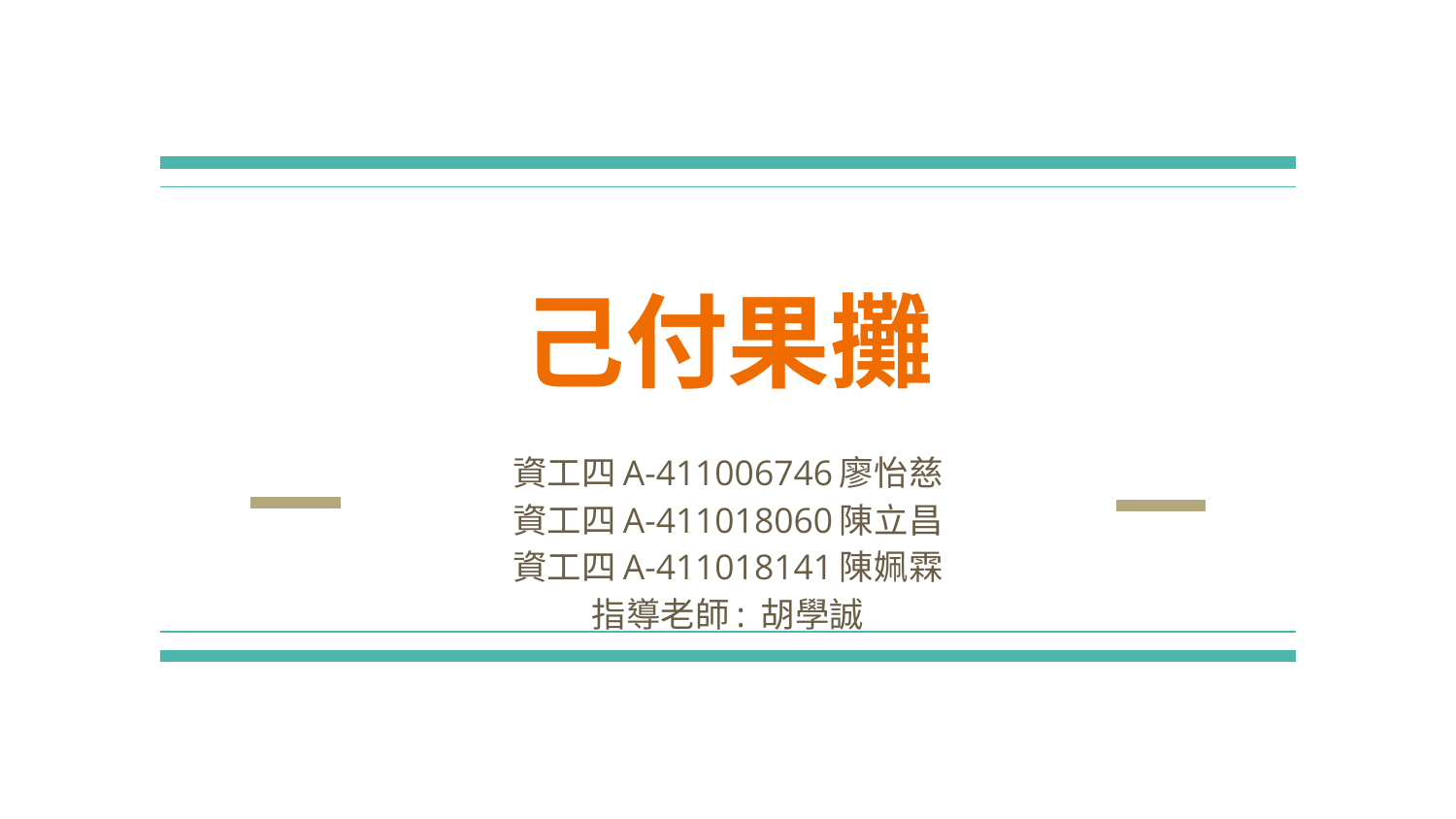

# 己付果攤
資工四A-411006746廖怡慈
資工四A-411018060陳立昌
資工四A-411018141陳姵霖
指導老師: 胡學誠